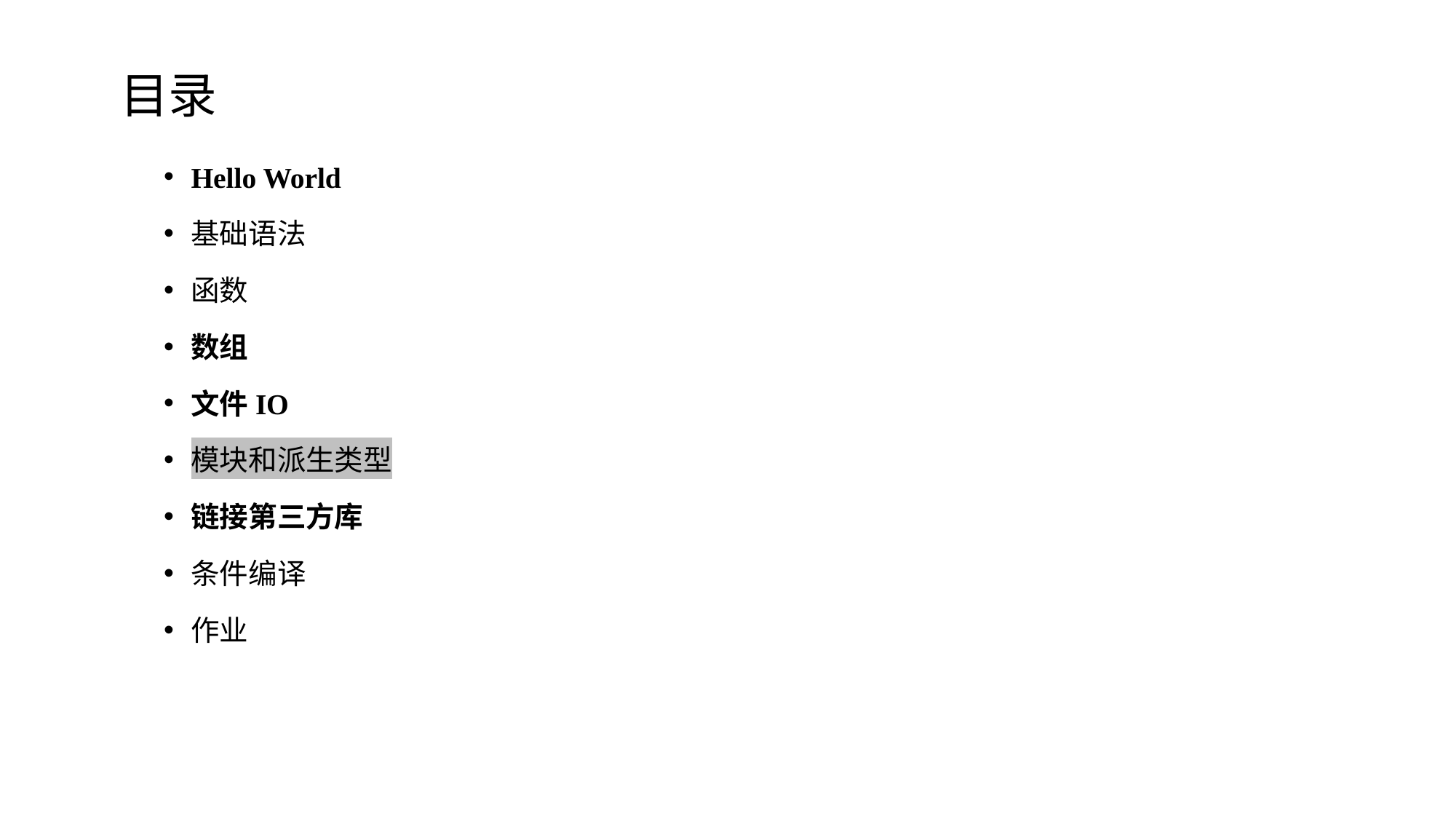

# 目录
Hello World
基础语法
函数
数组
文件IO
模块和派生类型
链接第三方库
条件编译
作业